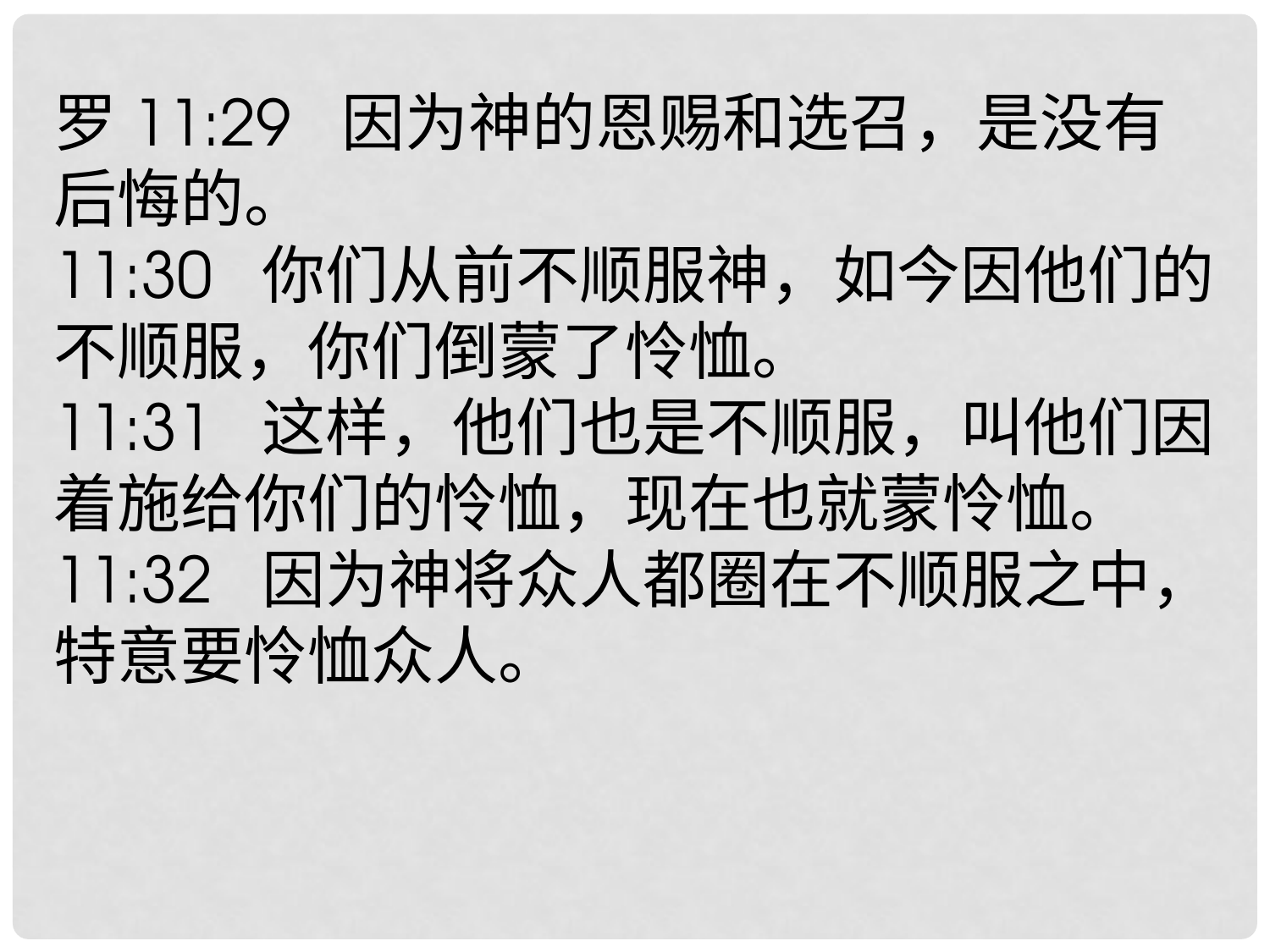

罗11:29  因为神的恩赐和选召，是没有后悔的。
11:30  你们从前不顺服神，如今因他们的不顺服，你们倒蒙了怜恤。
11:31  这样，他们也是不顺服，叫他们因着施给你们的怜恤，现在也就蒙怜恤。
11:32  因为神将众人都圈在不顺服之中，特意要怜恤众人。